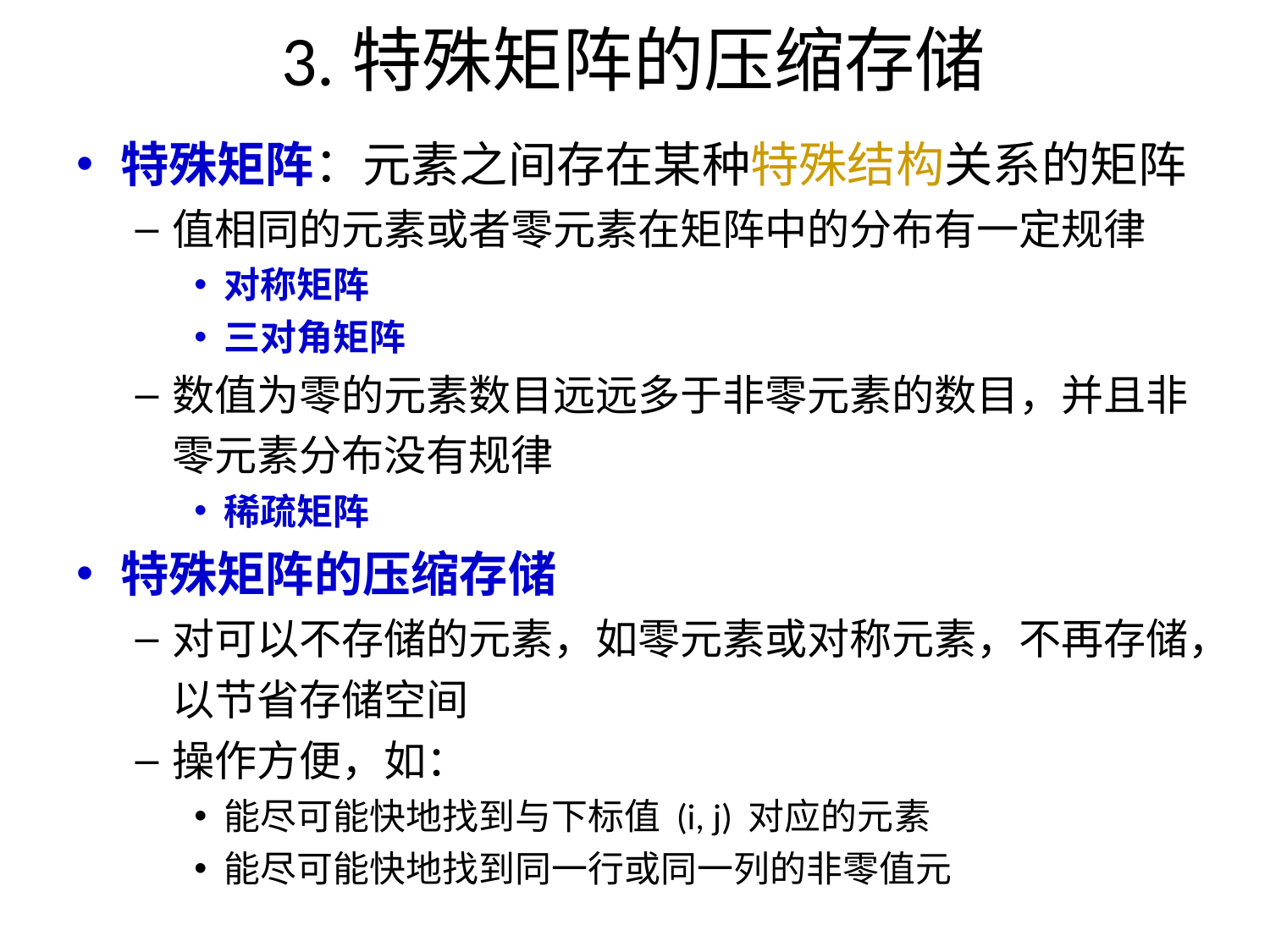

# 3.特殊矩阵的压缩存储
特殊矩阵：元素之间存在某种特殊结构关系的矩阵
值相同的元素或者零元素在矩阵中的分布有一定规律
对称矩阵
三对角矩阵
数值为零的元素数目远远多于非零元素的数目，并且非零元素分布没有规律
稀疏矩阵
特殊矩阵的压缩存储
对可以不存储的元素，如零元素或对称元素，不再存储，以节省存储空间
操作方便，如：
能尽可能快地找到与下标值 (i, j) 对应的元素
能尽可能快地找到同一行或同一列的非零值元